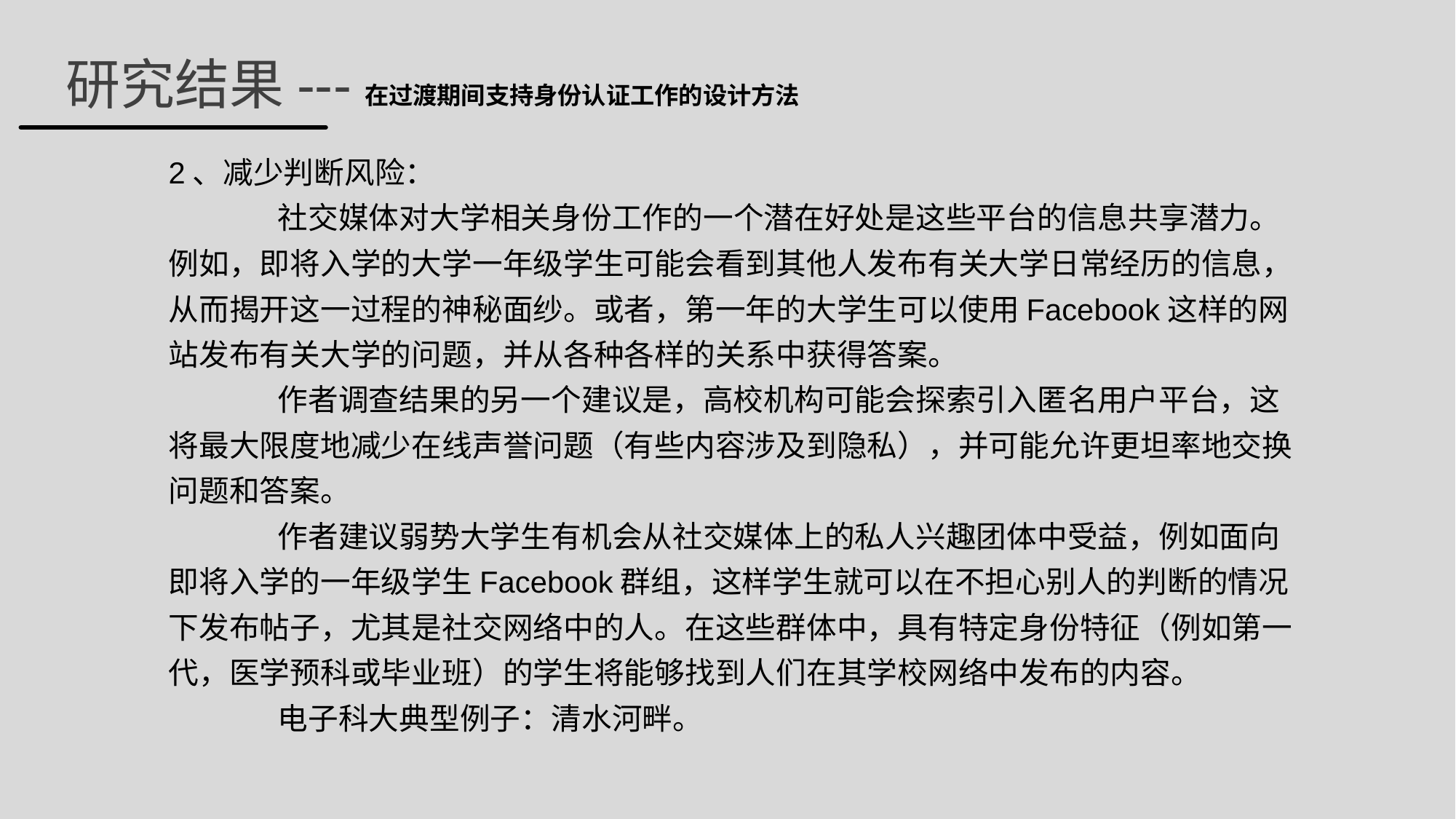

研究结果---在过渡期间支持身份认证工作的设计方法

2、减少判断风险：
	社交媒体对大学相关身份工作的一个潜在好处是这些平台的信息共享潜力。例如，即将入学的大学一年级学生可能会看到其他人发布有关大学日常经历的信息，从而揭开这一过程的神秘面纱。或者，第一年的大学生可以使用Facebook这样的网站发布有关大学的问题，并从各种各样的关系中获得答案。
	作者调查结果的另一个建议是，高校机构可能会探索引入匿名用户平台，这将最大限度地减少在线声誉问题（有些内容涉及到隐私），并可能允许更坦率地交换问题和答案。
	作者建议弱势大学生有机会从社交媒体上的私人兴趣团体中受益，例如面向即将入学的一年级学生Facebook群组，这样学生就可以在不担心别人的判断的情况下发布帖子，尤其是社交网络中的人。在这些群体中，具有特定身份特征（例如第一代，医学预科或毕业班）的学生将能够找到人们在其学校网络中发布的内容。
	电子科大典型例子：清水河畔。